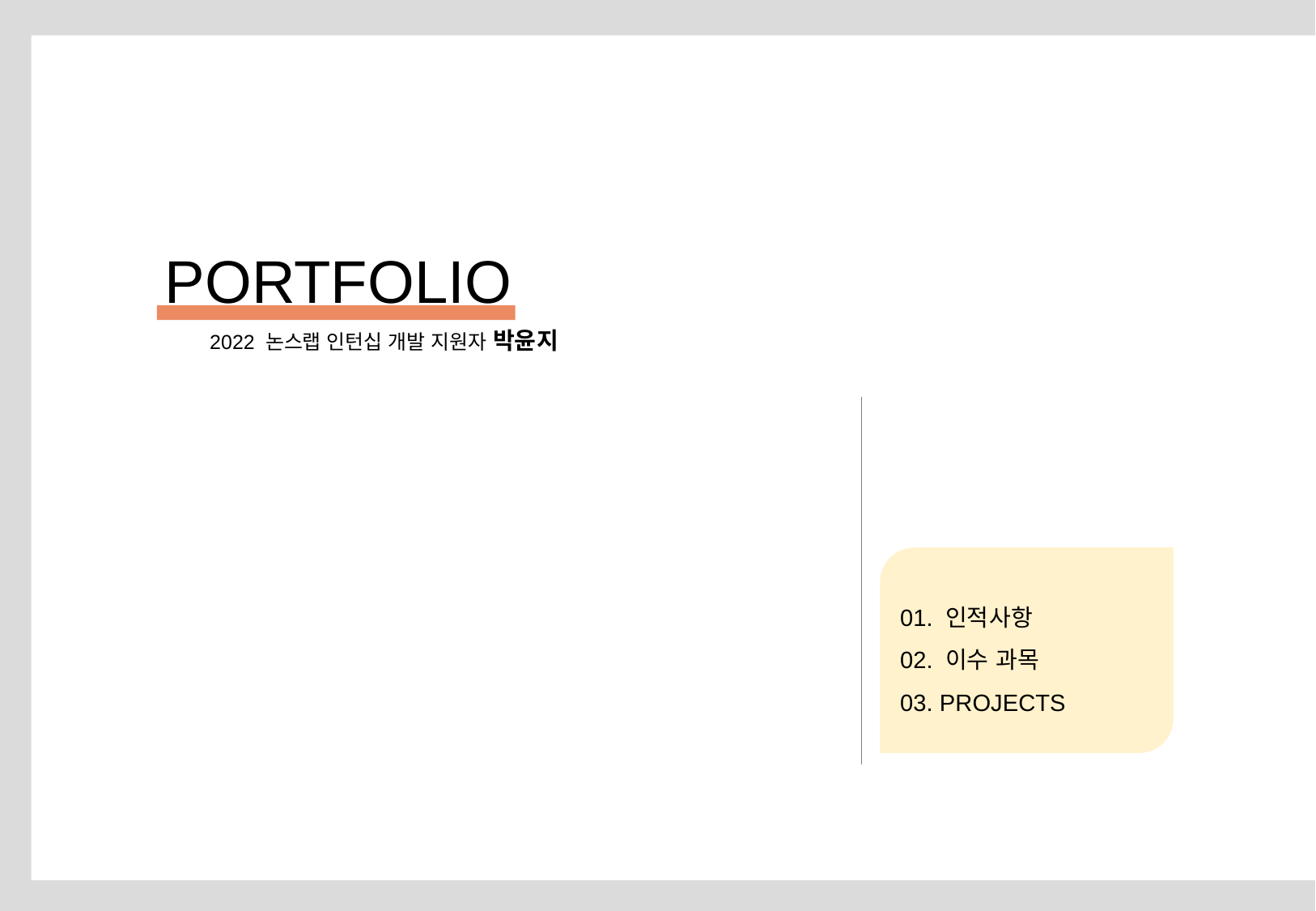

PORTFOLIO

2022 논스랩 인턴십 개발 지원자 박윤지

01. 인적사항
02. 이수 과목
03. PROJECTS